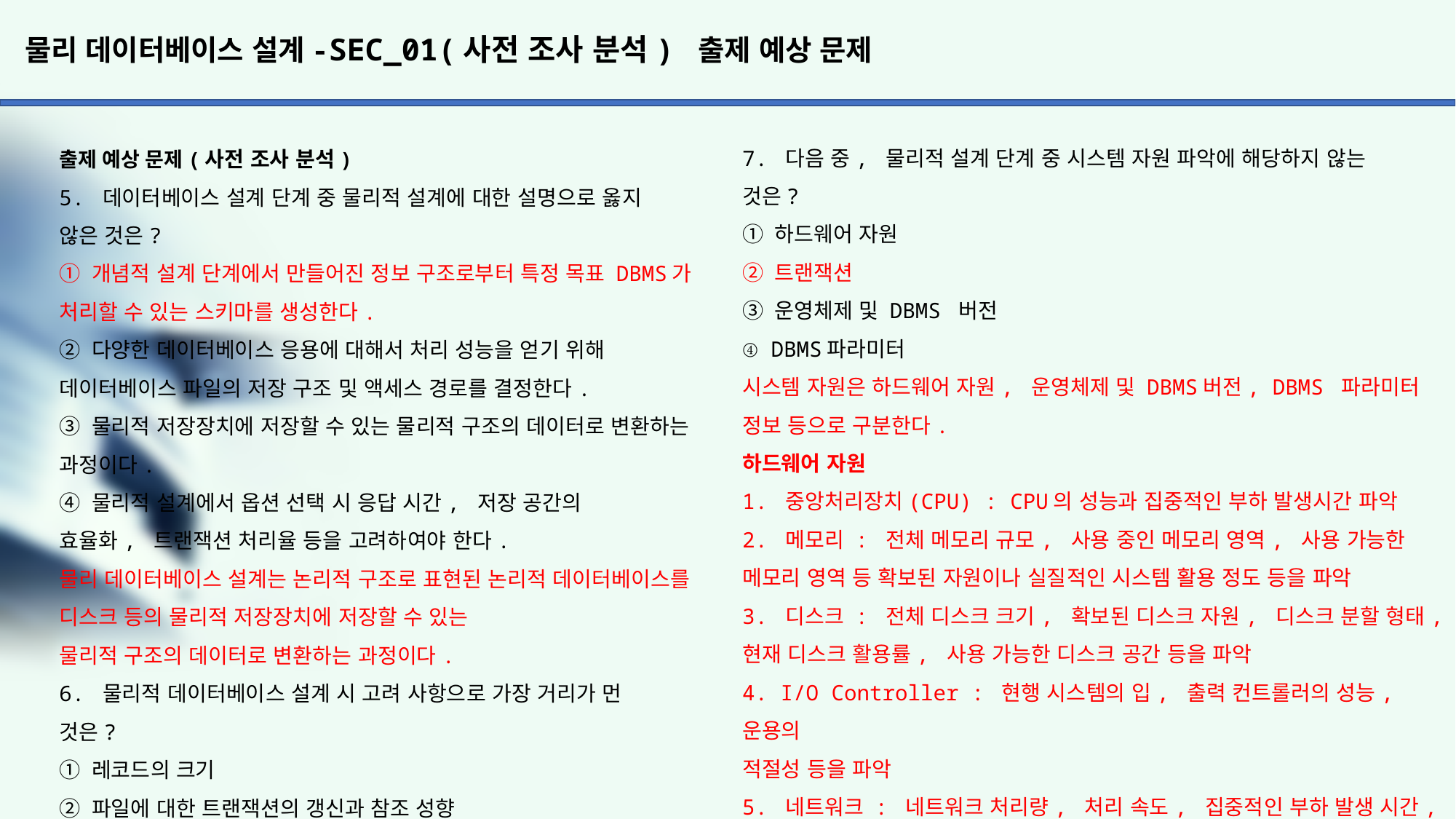

# 물리 데이터베이스 설계-SEC_01(사전 조사 분석) 출제 예상 문제
7. 다음 중, 물리적 설계 단계 중 시스템 자원 파악에 해당하지 않는
것은?
① 하드웨어 자원
② 트랜잭션
③ 운영체제 및 DBMS 버전
④ DBMS파라미터
시스템 자원은 하드웨어 자원, 운영체제 및 DBMS버전, DBMS 파라미터
정보 등으로 구분한다.
하드웨어 자원
1. 중앙처리장치(CPU) : CPU의 성능과 집중적인 부하 발생시간 파악
2. 메모리 : 전체 메모리 규모, 사용 중인 메모리 영역, 사용 가능한
메모리 영역 등 확보된 자원이나 실질적인 시스템 활용 정도 등을 파악
3. 디스크 : 전체 디스크 크기, 확보된 디스크 자원, 디스크 분할 형태,
현재 디스크 활용률, 사용 가능한 디스크 공간 등을 파악
4. I/O Controller : 현행 시스템의 입, 출력 컨트롤러의 성능, 운용의
적절성 등을 파악
5. 네트워크 : 네트워크 처리량, 처리 속도, 집중적인 부하 발생 시간,
동시 접속 가능 정도 등을 파악
운영체제 및 DBMS 버전 : 운영체제와 DBMS 버전은 데이터베이스 운영
에 영향을 미칠 수 있으로 관련 요소 등을 파악하고 적절하게 관리한다.
DBMS 파라미터 정보
- DBMS 파라미터는 데이터베이스 관리 시스템 별로 차이가 많고 관리
방법도 제 각각이므로 시스템 별 DBMS 파라미터의 종류 및 관리 대상
등을 파악한다.
- DBMS의 저장공간, 메모리 등에 대한 파라미터, 쿼리에서 활용하는
옵티마이저(Optimizer)의 사용방법 등을 파악한다.
8. 데이터베이스 물리적 설계 단계 중 데이터베이스 관리 요소 파악
에서 시스템 조사 분석서를 기반으로 파악하는 것으로 틀린 것은?
① 소프트웨어 종류
③ 데이터베이스 구조
② 이중화 구성
④ 분산 데이터베이스
시스템 조사 분석서를 기반으로 데이터베이스 구조, 이중화 구조, 분산
데이터베이스, 접근 제어/접근 통제, DB암호화 등의 범위와 특성을
파악한다.

출제 예상 문제(사전 조사 분석)
5. 데이터베이스 설계 단계 중 물리적 설계에 대한 설명으로 옳지
않은 것은?
① 개념적 설계 단계에서 만들어진 정보 구조로부터 특정 목표 DBMS가 처리할 수 있는 스키마를 생성한다.
② 다양한 데이터베이스 응용에 대해서 처리 성능을 얻기 위해 데이터베이스 파일의 저장 구조 및 액세스 경로를 결정한다.
③ 물리적 저장장치에 저장할 수 있는 물리적 구조의 데이터로 변환하는 과정이다.
④ 물리적 설계에서 옵션 선택 시 응답 시간, 저장 공간의
효율화, 트랜잭션 처리율 등을 고려하여야 한다.
물리 데이터베이스 설계는 논리적 구조로 표현된 논리적 데이터베이스를 디스크 등의 물리적 저장장치에 저장할 수 있는
물리적 구조의 데이터로 변환하는 과정이다.
6. 물리적 데이터베이스 설계 시 고려 사항으로 가장 거리가 먼
것은?
① 레코드의 크기
② 파일에 대한 트랜잭션의 갱신과 참조 성향
③ 수행될 질의와 트랜잭션의 예상 빈도
④ 인덱스의 구조